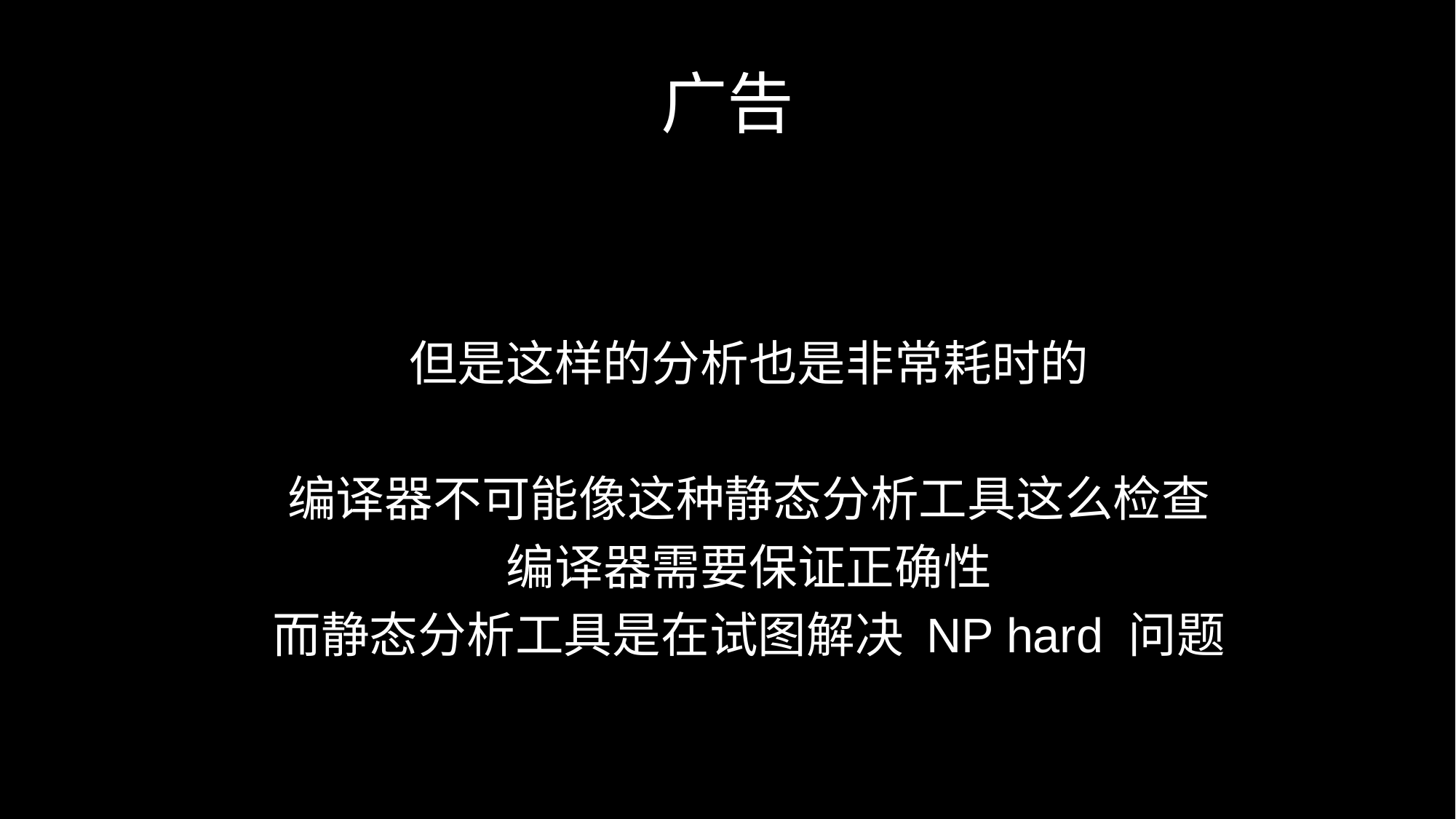

# 广告
但是这样的分析也是非常耗时的

编译器不可能像这种静态分析工具这么检查
编译器需要保证正确性
而静态分析工具是在试图解决 NP hard 问题